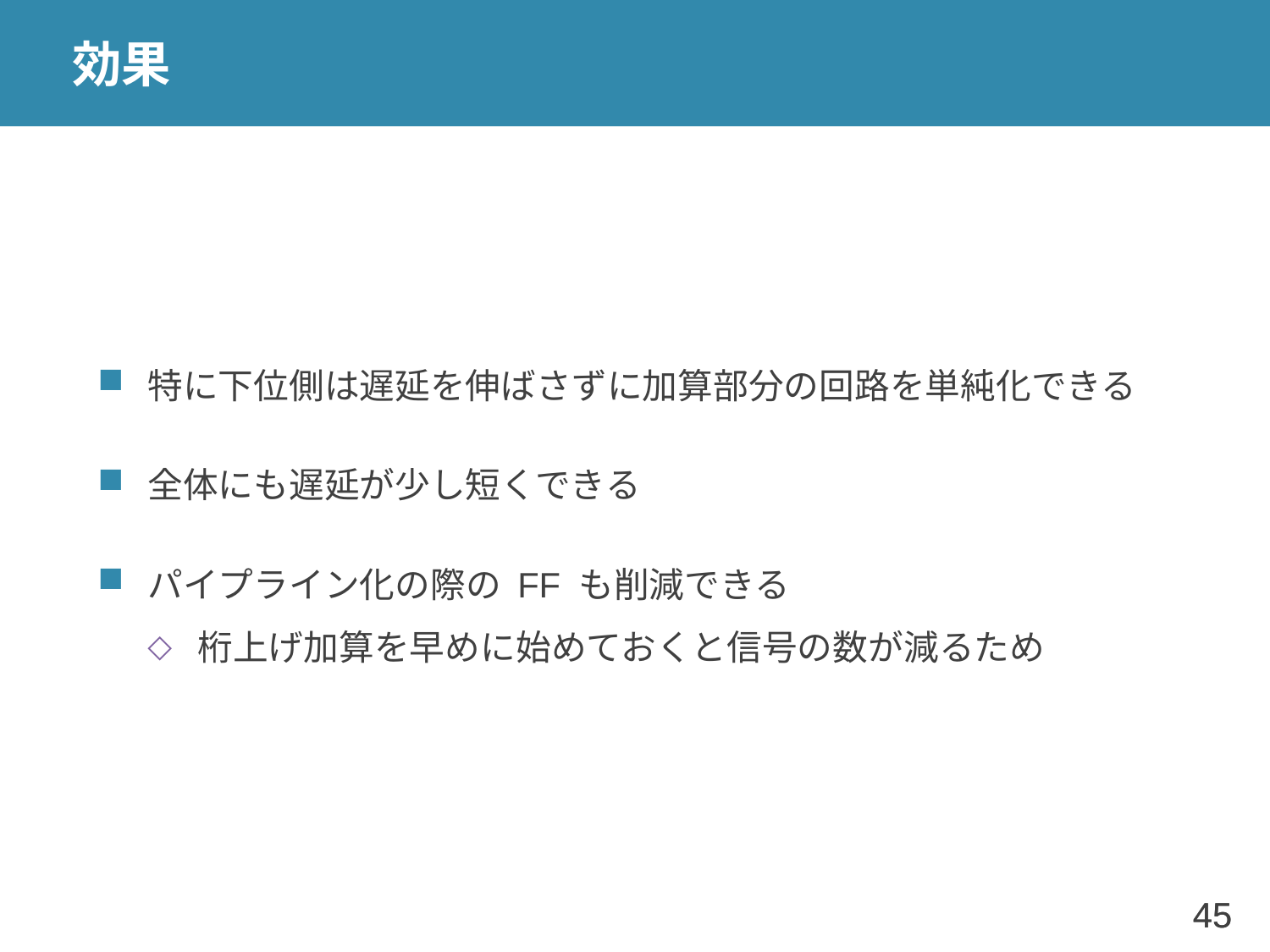

# 効果
特に下位側は遅延を伸ばさずに加算部分の回路を単純化できる
全体にも遅延が少し短くできる
パイプライン化の際の FF も削減できる
桁上げ加算を早めに始めておくと信号の数が減るため